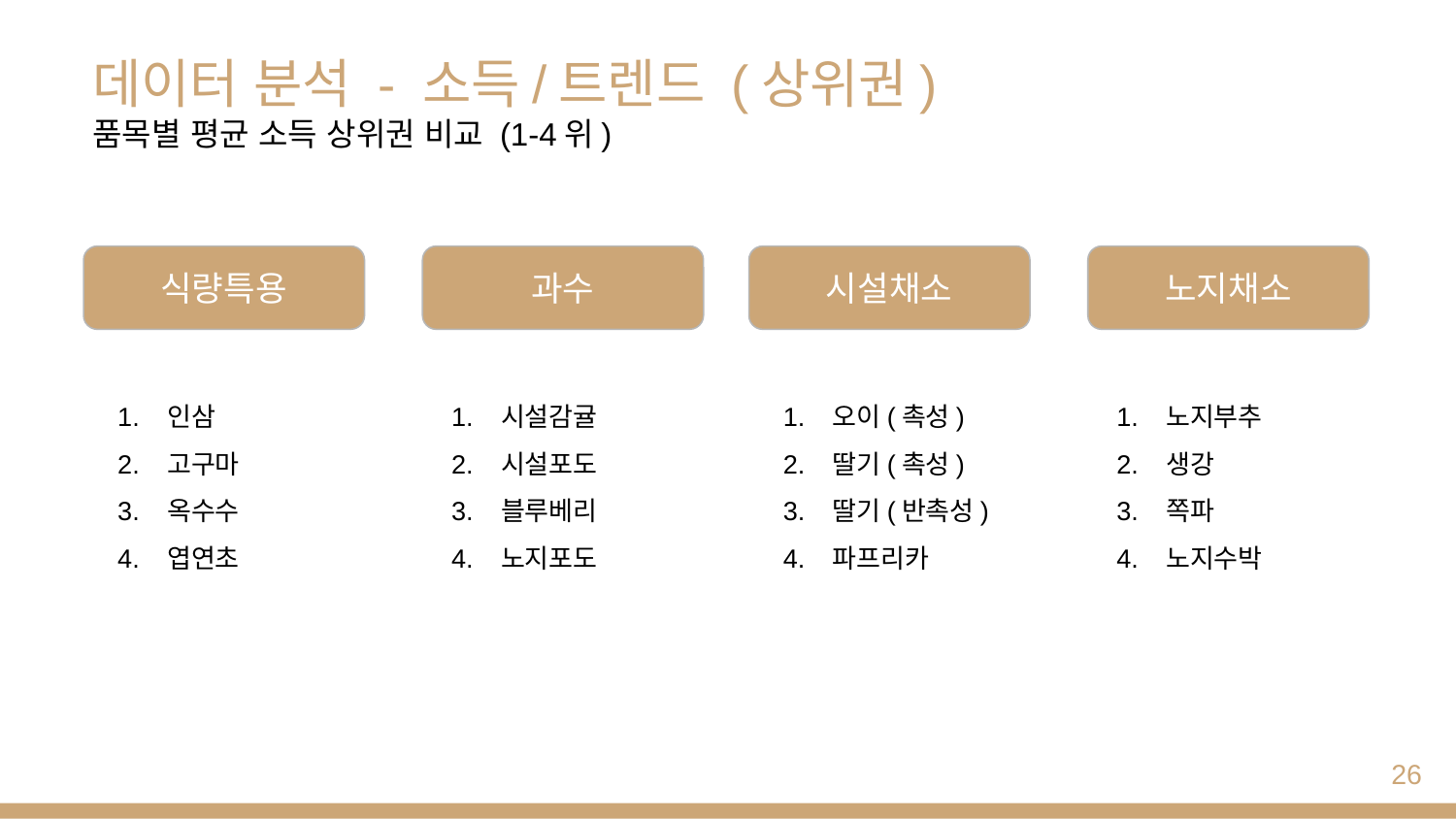

# 데이터 분석 - 소득/트렌드 (상위권)
품목별 평균 소득 상위권 비교 (1-4위)
식량특용
과수
시설채소
노지채소
인삼
고구마
옥수수
엽연초
시설감귤
시설포도
블루베리
노지포도
오이(촉성)
딸기(촉성)
딸기(반촉성)
파프리카
노지부추
생강
쪽파
노지수박
26